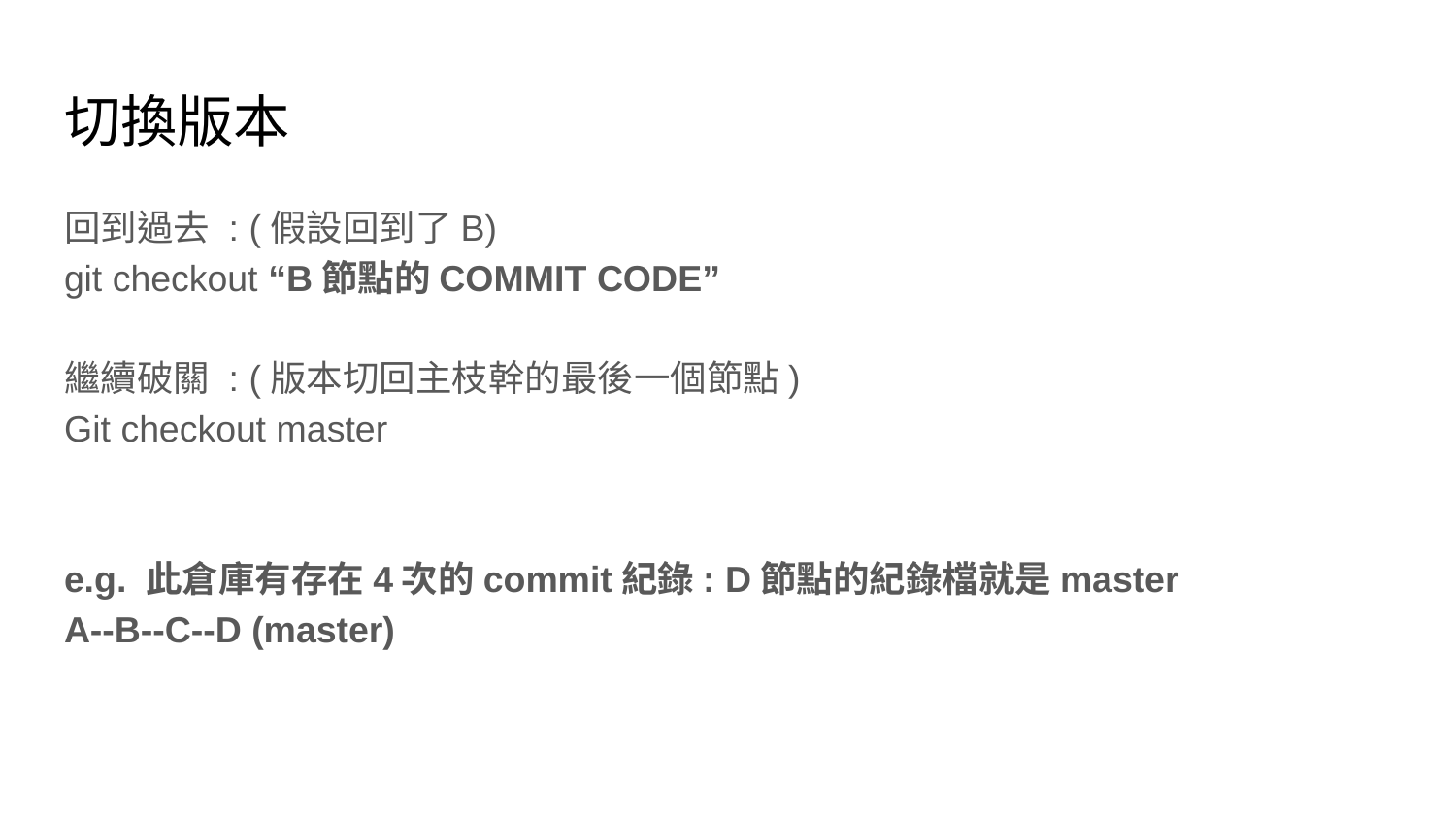

# 切換版本
回到過去 : (假設回到了B)
git checkout “B節點的COMMIT CODE”

繼續破關 : (版本切回主枝幹的最後一個節點)
Git checkout master

e.g. 此倉庫有存在4次的commit紀錄: D節點的紀錄檔就是master
A--B--C--D (master)